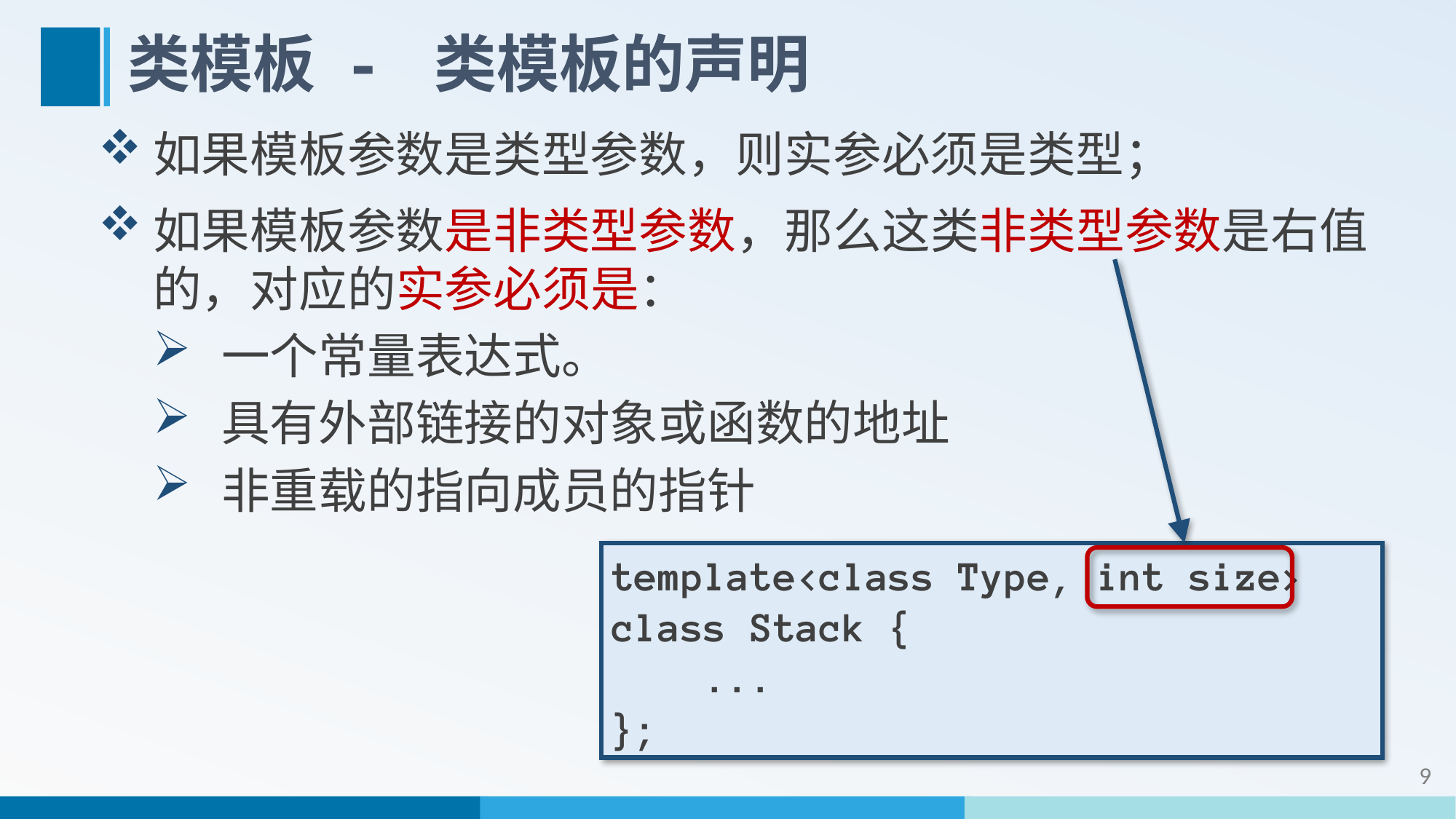

# 类模板 - 类模板的声明
如果模板参数是类型参数，则实参必须是类型；
如果模板参数是非类型参数，那么这类非类型参数是右值的，对应的实参必须是：
一个常量表达式。
具有外部链接的对象或函数的地址
非重载的指向成员的指针
template<class Type, int size>
class Stack {
    ...
};